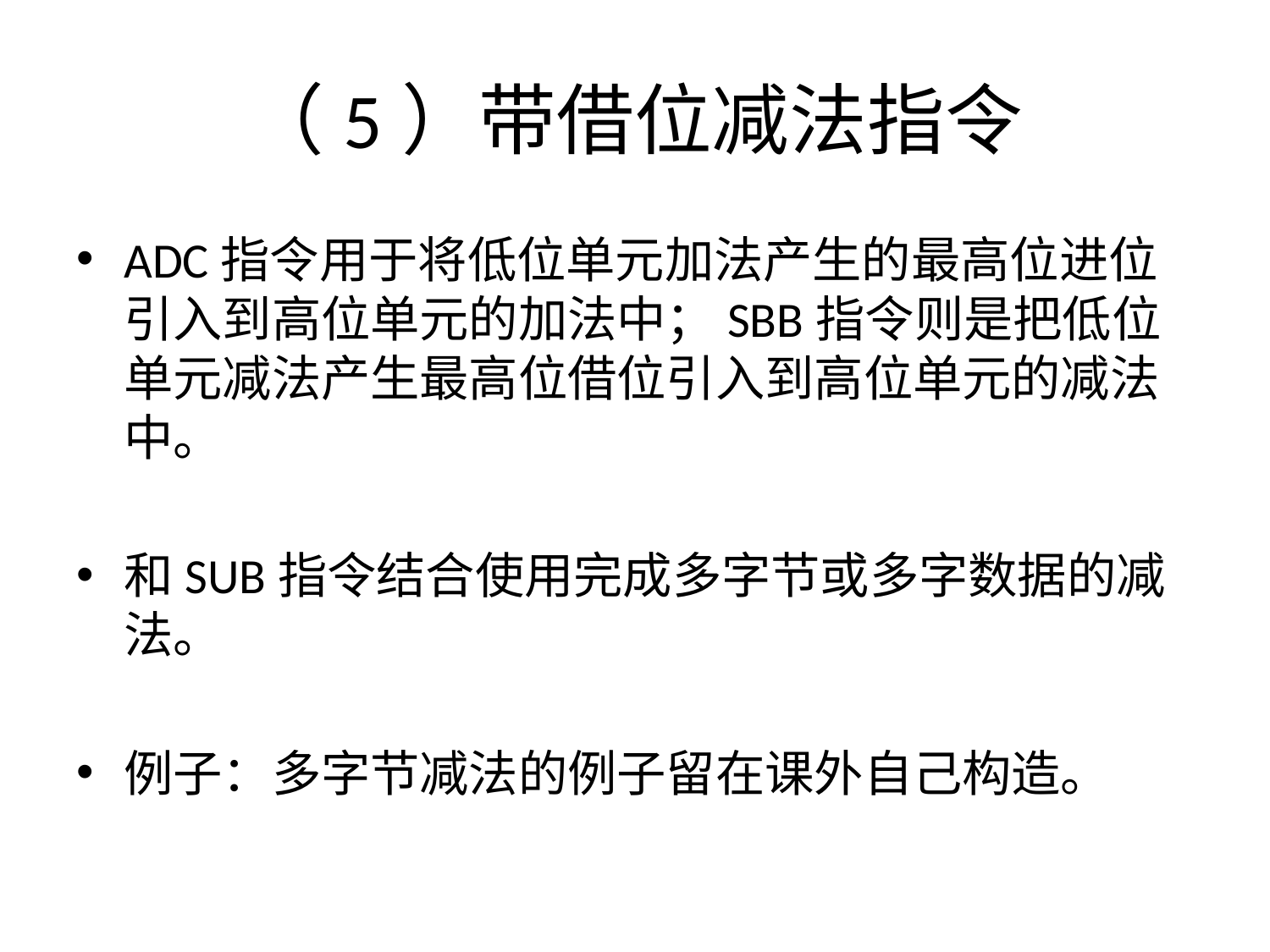

# （5）带借位减法指令
ADC指令用于将低位单元加法产生的最高位进位引入到高位单元的加法中；SBB指令则是把低位单元减法产生最高位借位引入到高位单元的减法中。

和SUB指令结合使用完成多字节或多字数据的减法。

例子：多字节减法的例子留在课外自己构造。